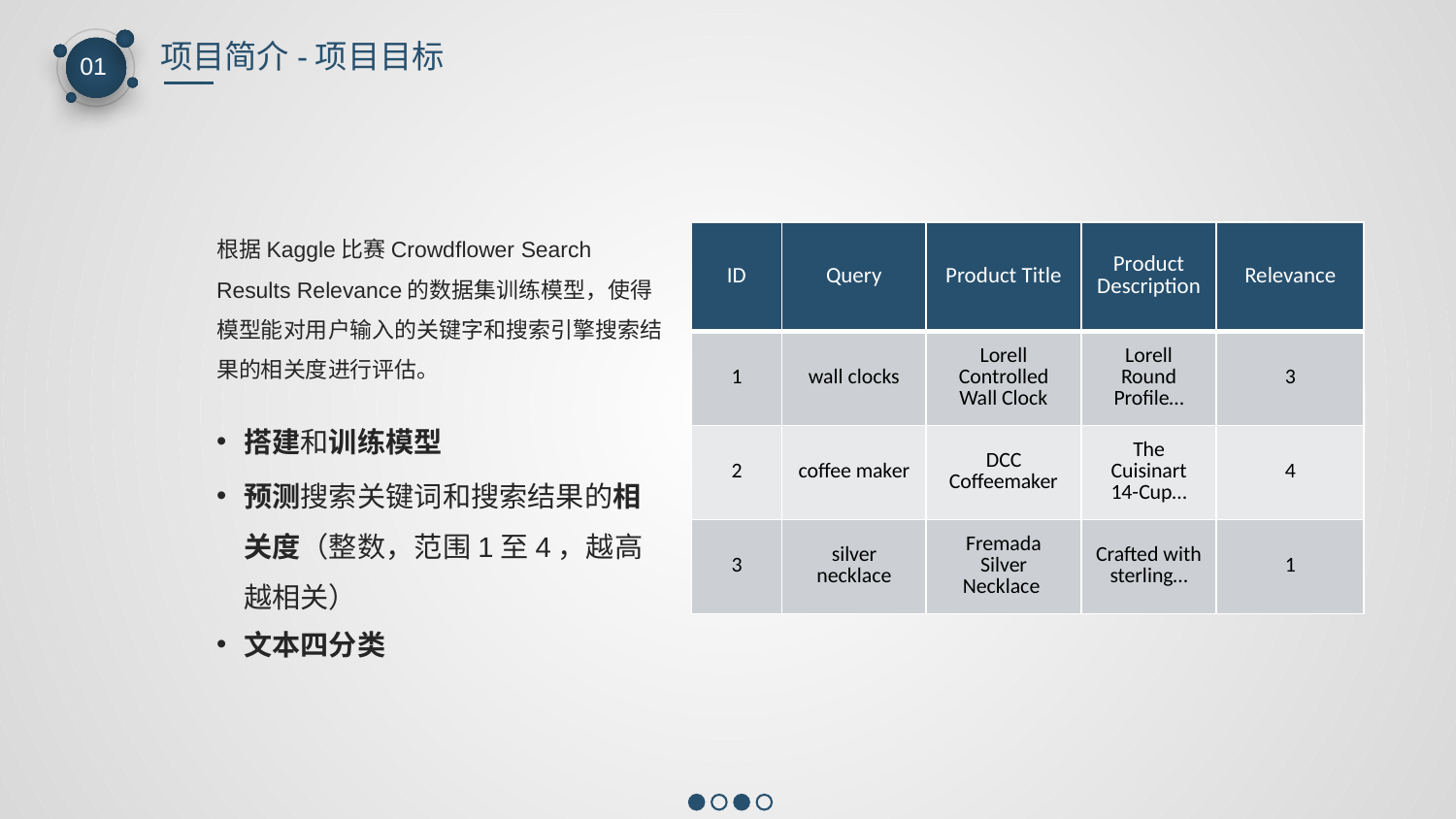

项目简介-项目目标
01
根据Kaggle比赛Crowdflower Search Results Relevance的数据集训练模型，使得模型能对用户输入的关键字和搜索引擎搜索结果的相关度进行评估。
| ID | Query | Product Title | Product Description | Relevance |
| --- | --- | --- | --- | --- |
| 1 | wall clocks | Lorell Controlled Wall Clock | Lorell Round Profile… | 3 |
| 2 | coffee maker | DCC Coffeemaker | The Cuisinart 14-Cup… | 4 |
| 3 | silver necklace | Fremada Silver Necklace | Crafted with sterling… | 1 |
搭建和训练模型
预测搜索关键词和搜索结果的相关度（整数，范围1至4，越高越相关）
文本四分类